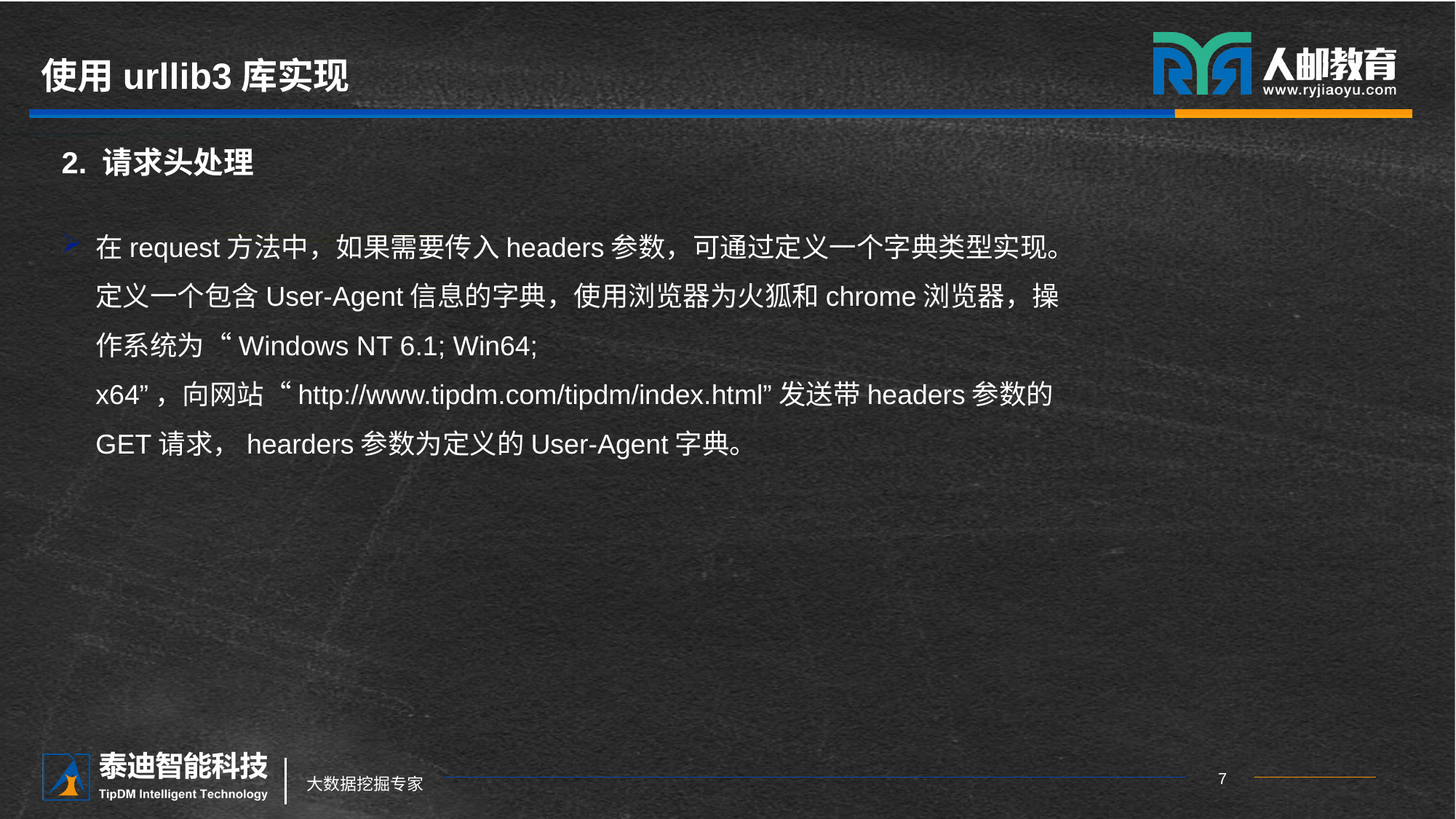

# 使用urllib3库实现
2. 请求头处理
在request方法中，如果需要传入headers参数，可通过定义一个字典类型实现。定义一个包含User-Agent信息的字典，使用浏览器为火狐和chrome浏览器，操作系统为“Windows NT 6.1; Win64; x64”，向网站“http://www.tipdm.com/tipdm/index.html”发送带headers参数的GET请求，hearders参数为定义的User-Agent字典。